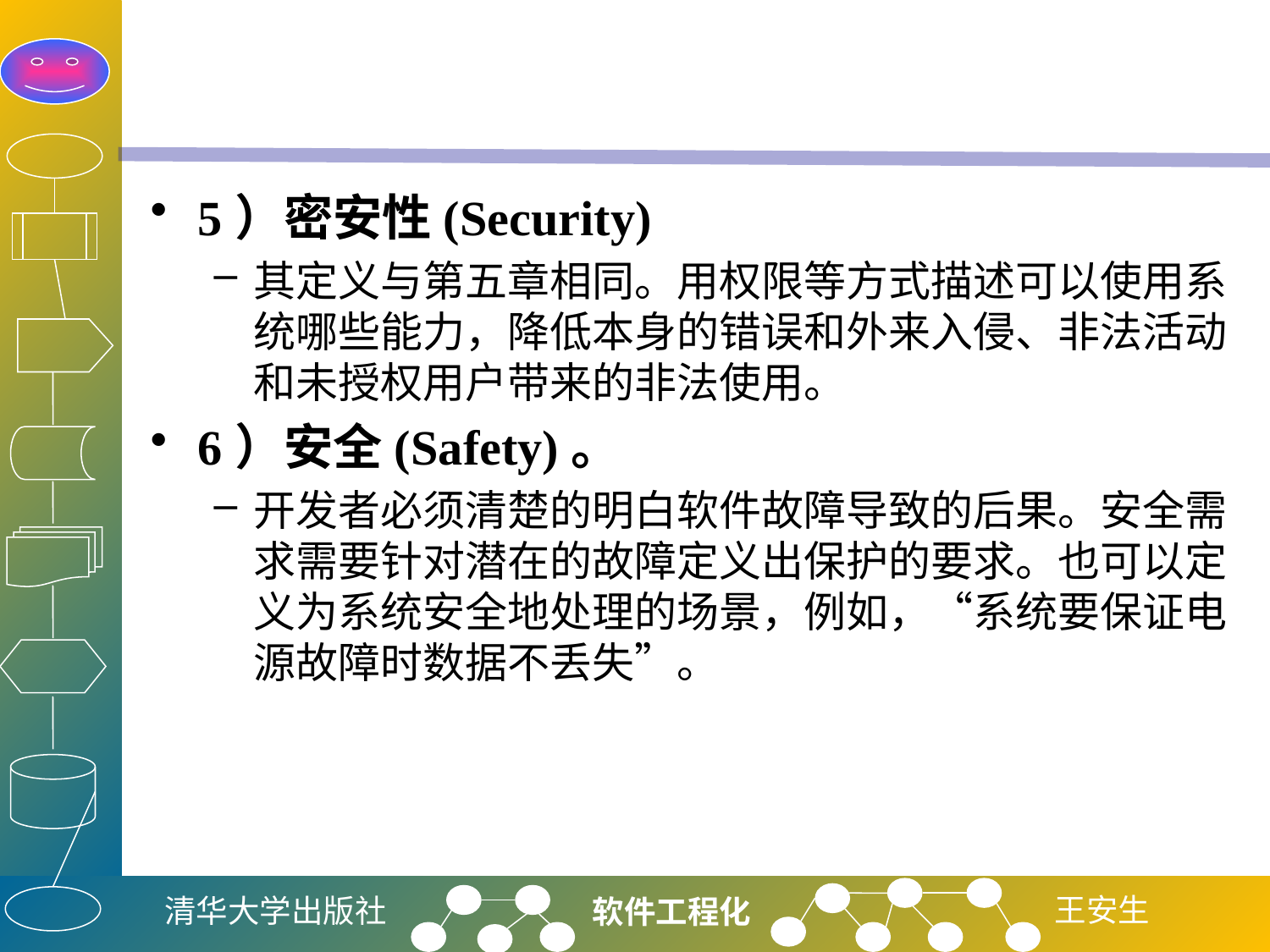

#
5）密安性(Security)
其定义与第五章相同。用权限等方式描述可以使用系统哪些能力，降低本身的错误和外来入侵、非法活动和未授权用户带来的非法使用。
6）安全(Safety)。
开发者必须清楚的明白软件故障导致的后果。安全需求需要针对潜在的故障定义出保护的要求。也可以定义为系统安全地处理的场景，例如，“系统要保证电源故障时数据不丢失”。